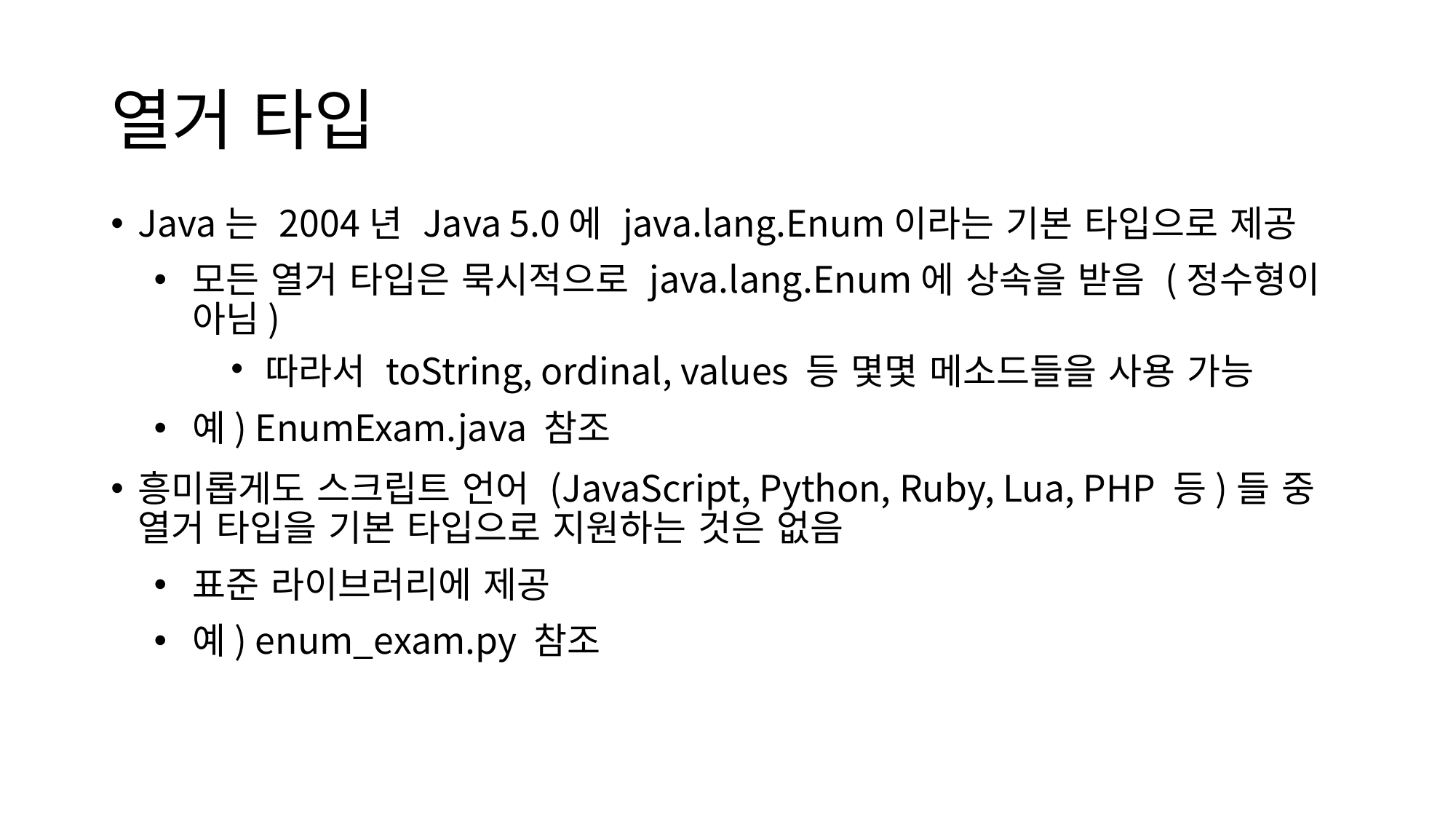

# 열거 타입
Java는 2004년 Java 5.0에 java.lang.Enum이라는 기본 타입으로 제공
모든 열거 타입은 묵시적으로 java.lang.Enum에 상속을 받음 (정수형이 아님)
따라서 toString, ordinal, values 등 몇몇 메소드들을 사용 가능
예) EnumExam.java 참조
흥미롭게도 스크립트 언어 (JavaScript, Python, Ruby, Lua, PHP 등)들 중 열거 타입을 기본 타입으로 지원하는 것은 없음
표준 라이브러리에 제공
예) enum_exam.py 참조